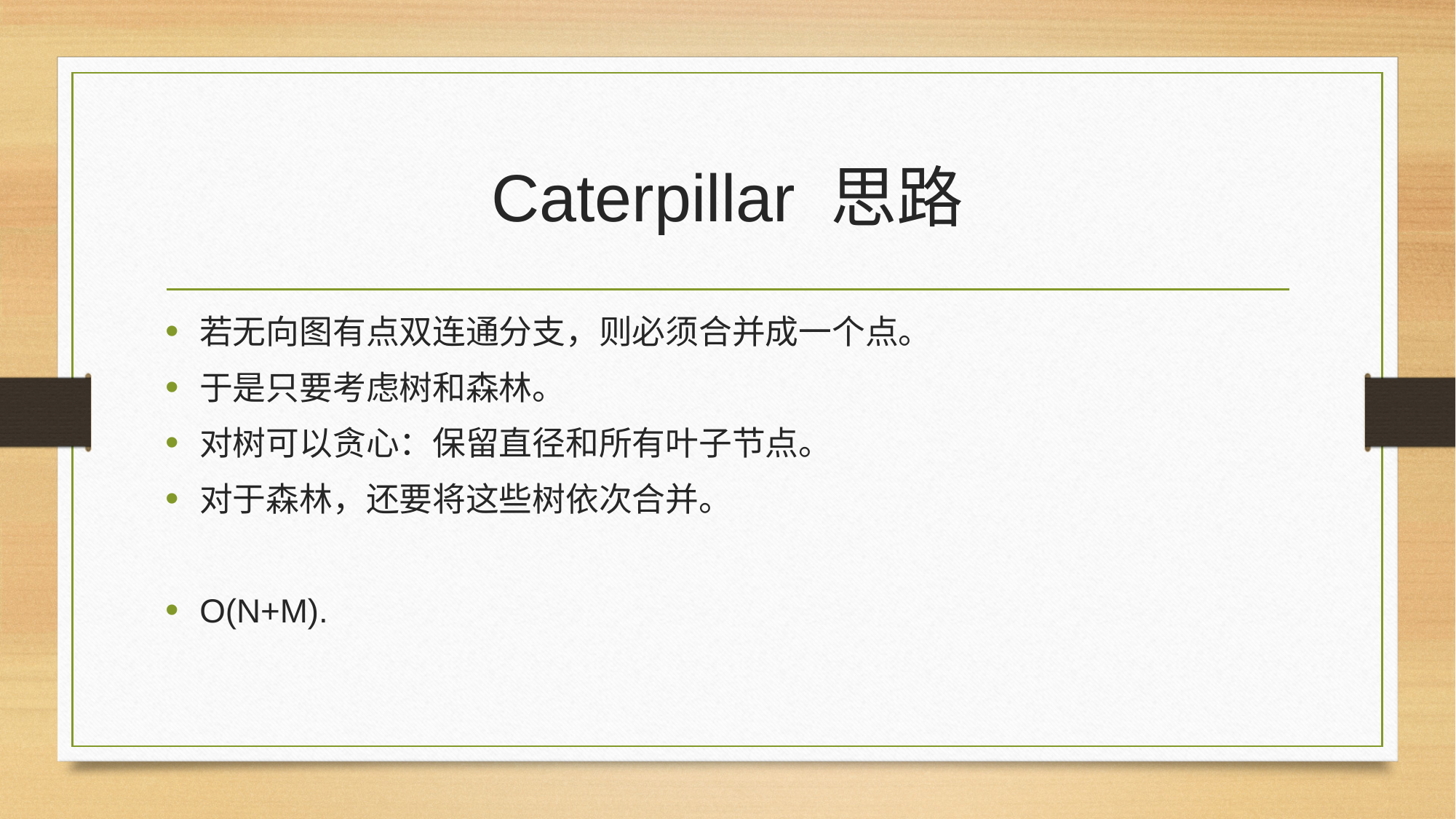

# Caterpillar 思路
若无向图有点双连通分支，则必须合并成一个点。
于是只要考虑树和森林。
对树可以贪心：保留直径和所有叶子节点。
对于森林，还要将这些树依次合并。

O(N+M).